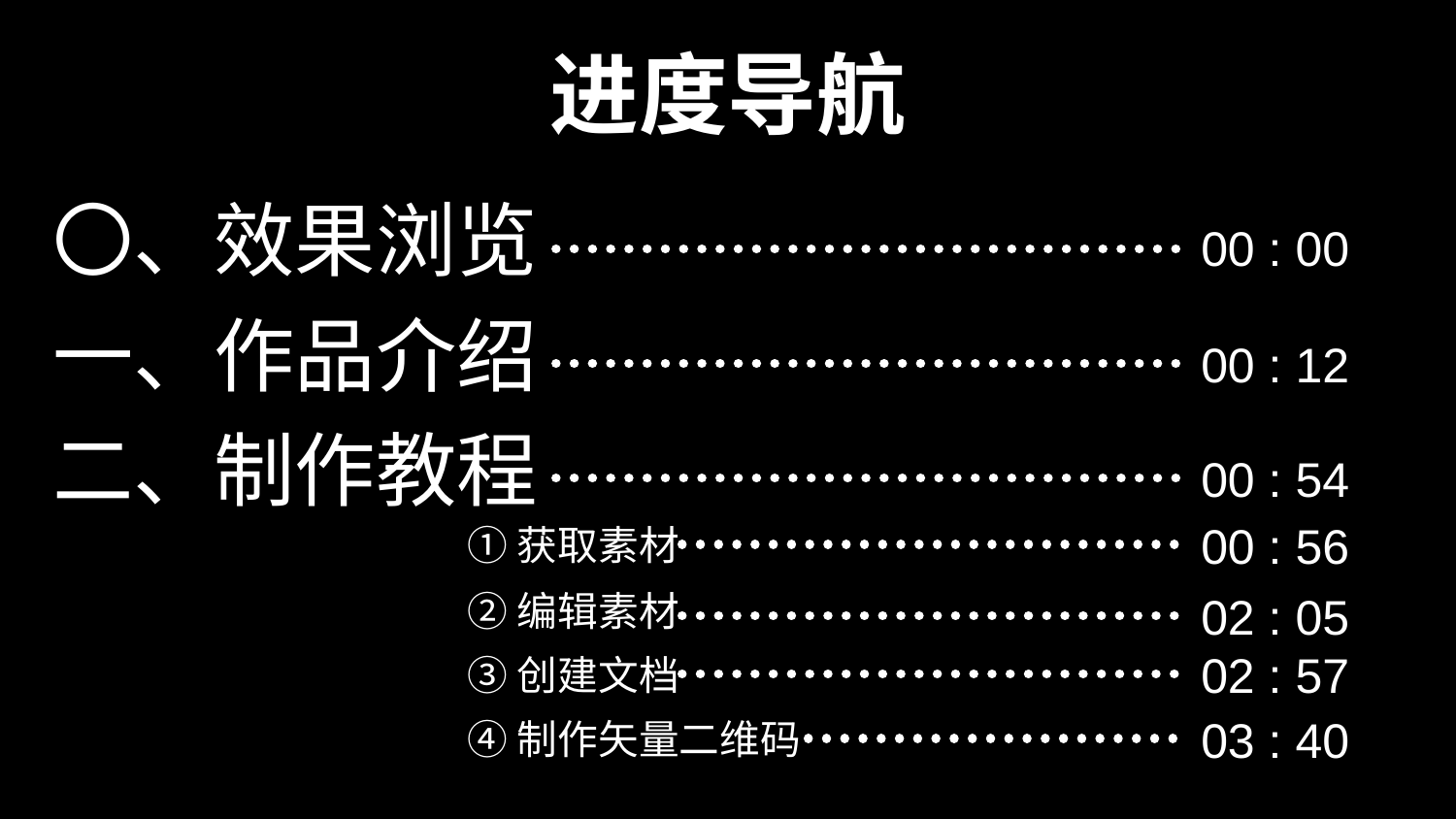

进度导航
〇、效果浏览
00 : 00
一、作品介绍
00 : 12
二、制作教程
00 : 54
00 : 56
①获取素材
②编辑素材
02 : 05
02 : 57
③创建文档
03 : 40
④制作矢量二维码